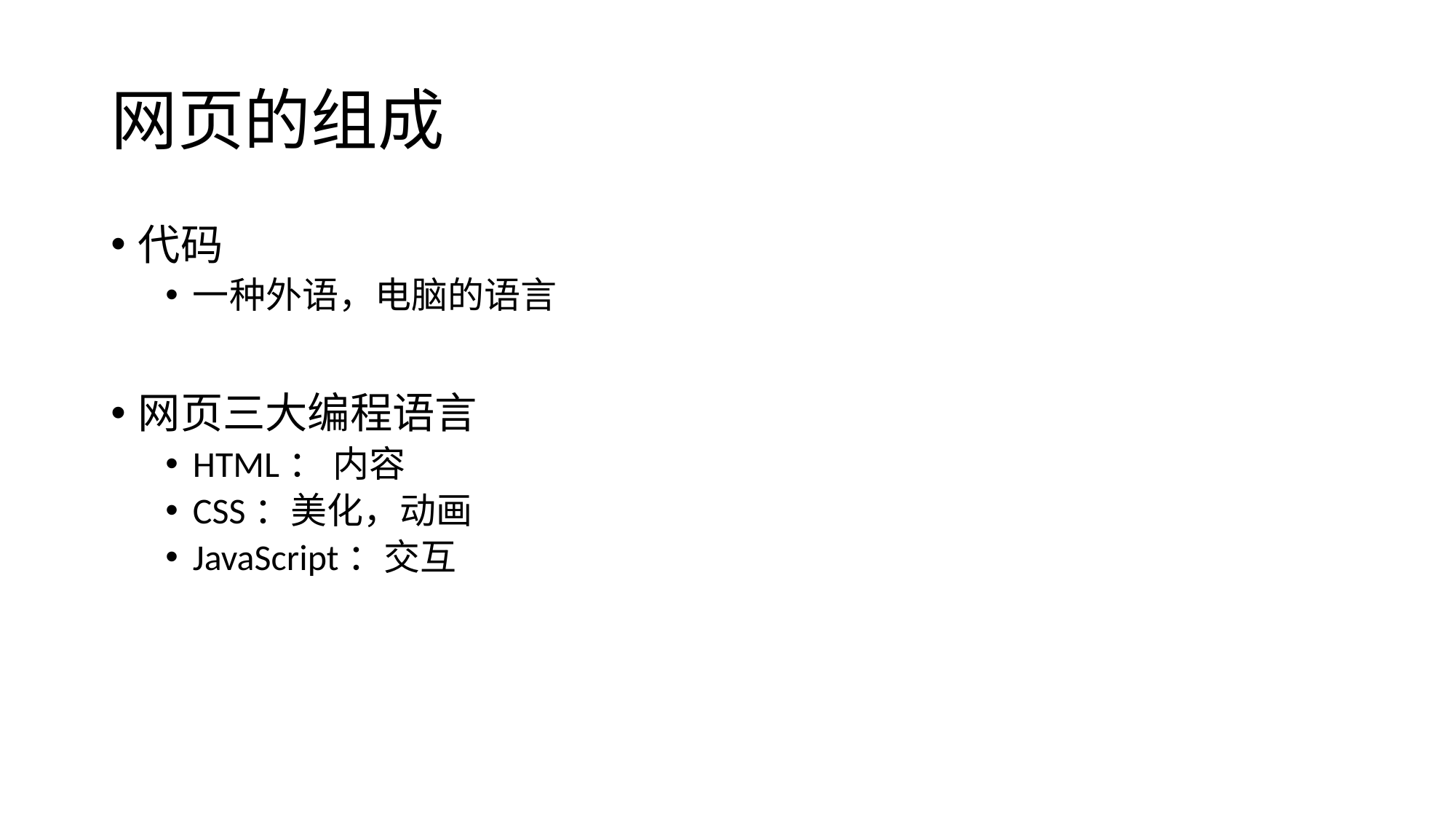

# 网页的组成
代码
一种外语，电脑的语言

网页三大编程语言
HTML： 内容
CSS：美化，动画
JavaScript：交互